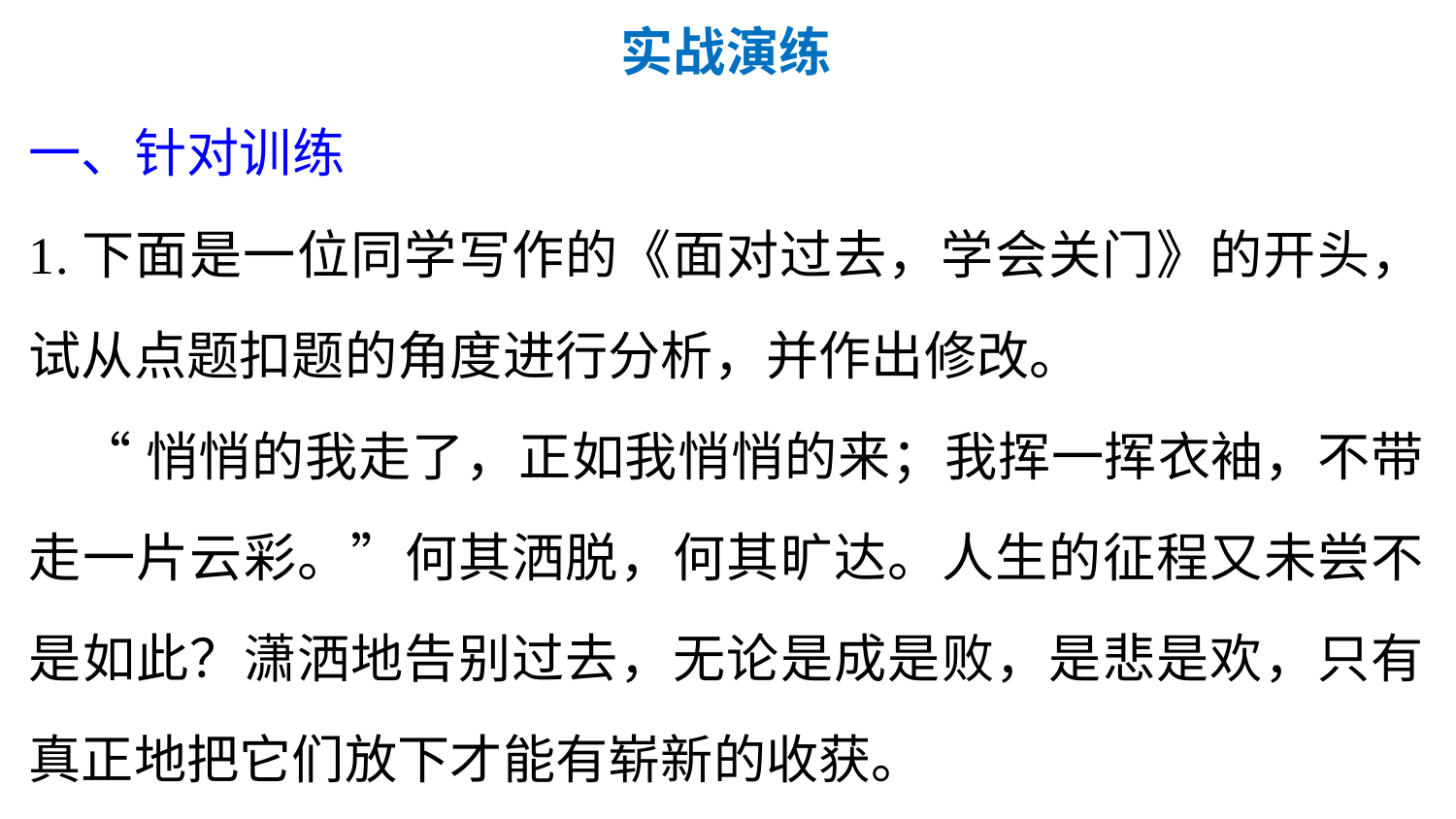

实战演练
一、针对训练
1.下面是一位同学写作的《面对过去，学会关门》的开头，试从点题扣题的角度进行分析，并作出修改。
    “悄悄的我走了，正如我悄悄的来；我挥一挥衣袖，不带走一片云彩。”何其洒脱，何其旷达。人生的征程又未尝不是如此？潇洒地告别过去，无论是成是败，是悲是欢，只有真正地把它们放下才能有崭新的收获。